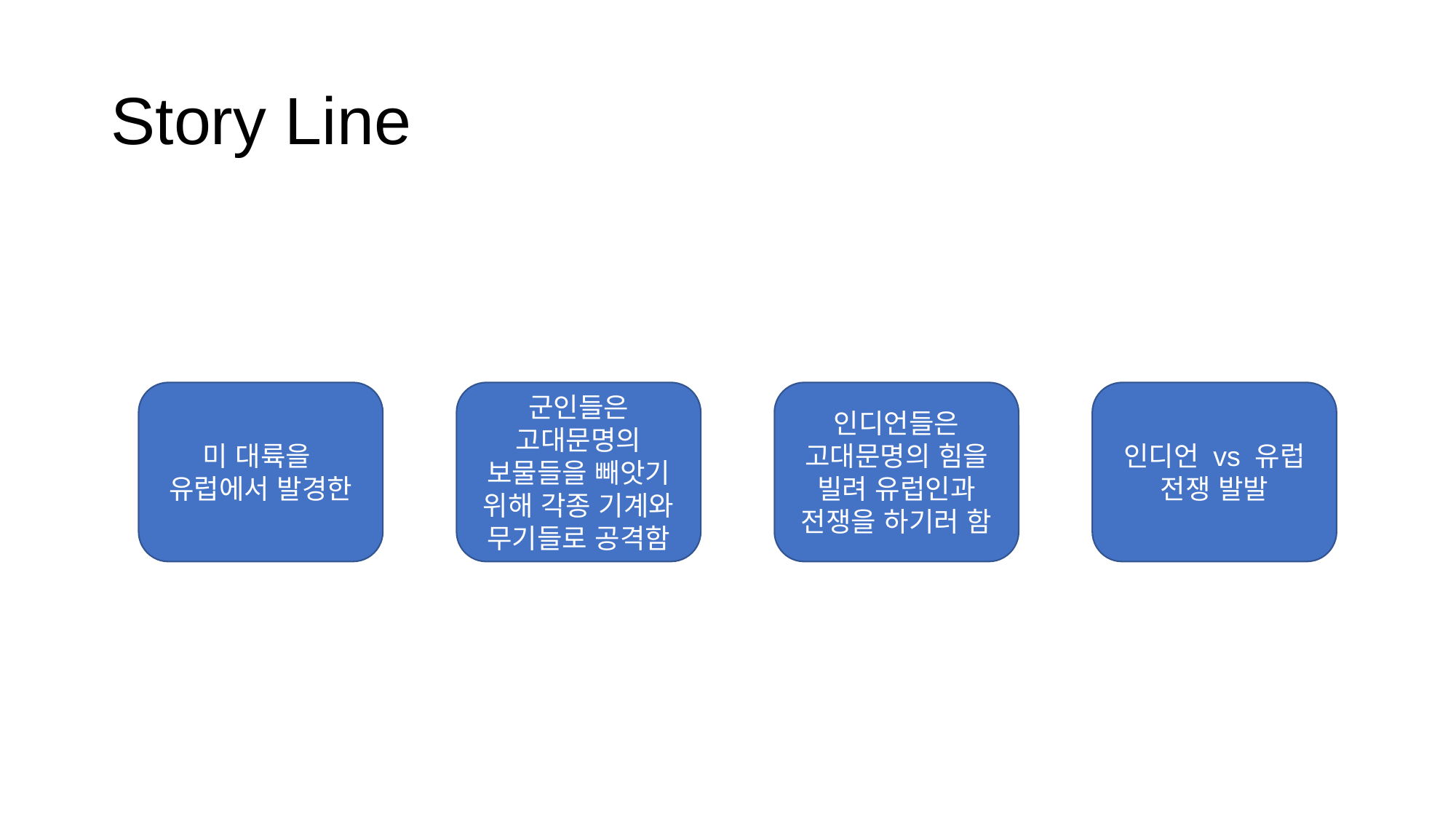

# Story Line

미 대륙을  유럽에서 발경한
군인들은 고대문명의 보물들을 빼앗기 위해 각종 기계와 무기들로 공격함
인디언들은 고대문명의 힘을 빌려 유럽인과 전쟁을 하기러 함
인디언 vs 유럽
전쟁 발발